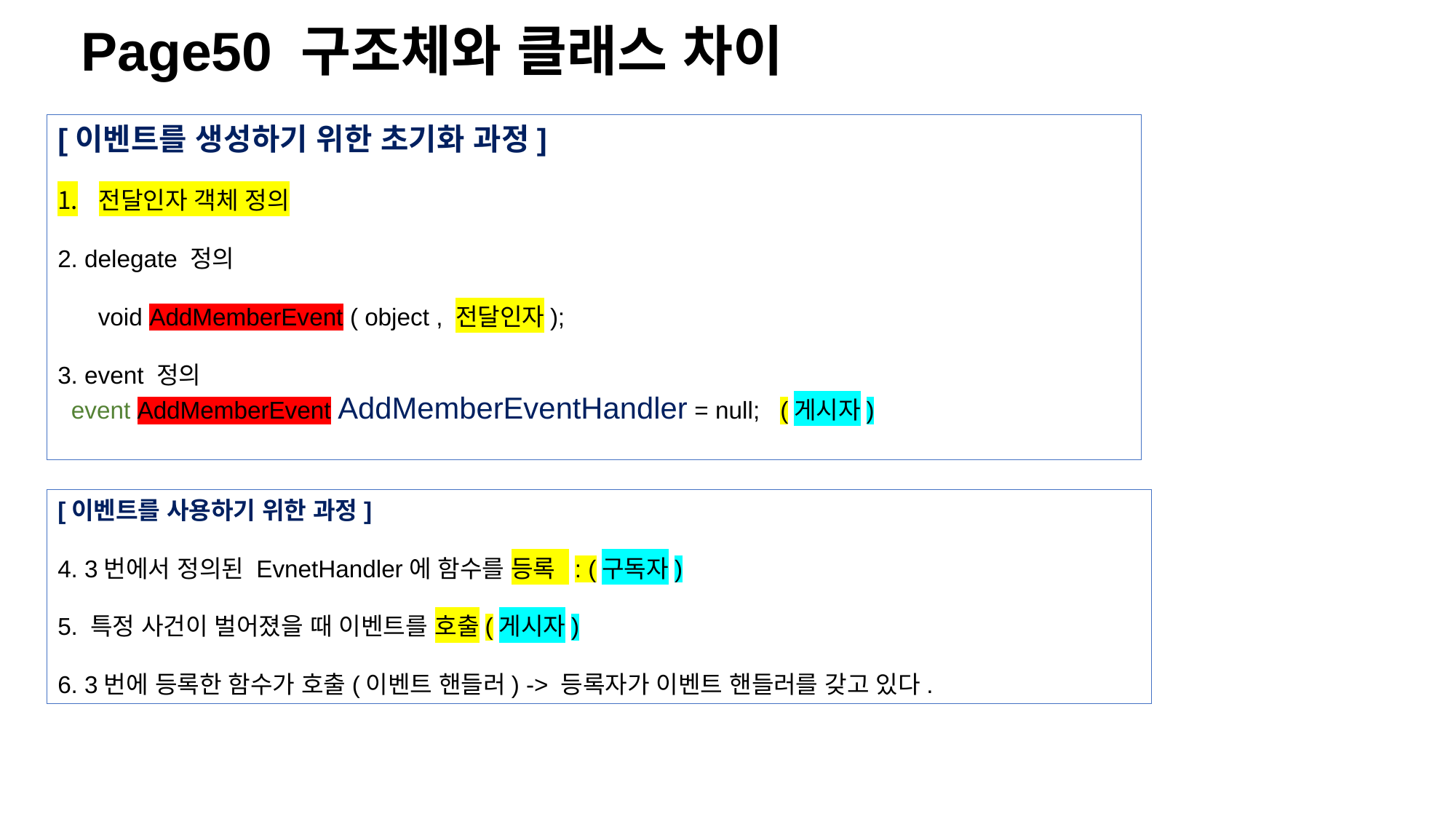

Page50 구조체와 클래스 차이
[이벤트를 생성하기 위한 초기화 과정]

전달인자 객체 정의

2. delegate 정의

      void AddMemberEvent ( object , 전달인자);

3. event 정의
  event AddMemberEvent AddMemberEventHandler = null;   (게시자)

[이벤트를 사용하기 위한 과정]

4. 3번에서 정의된 EvnetHandler에 함수를 등록  : (구독자)

5. 특정 사건이 벌어졌을 때 이벤트를 호출(게시자)

6. 3번에 등록한 함수가 호출(이벤트 핸들러) -> 등록자가 이벤트 핸들러를 갖고 있다.